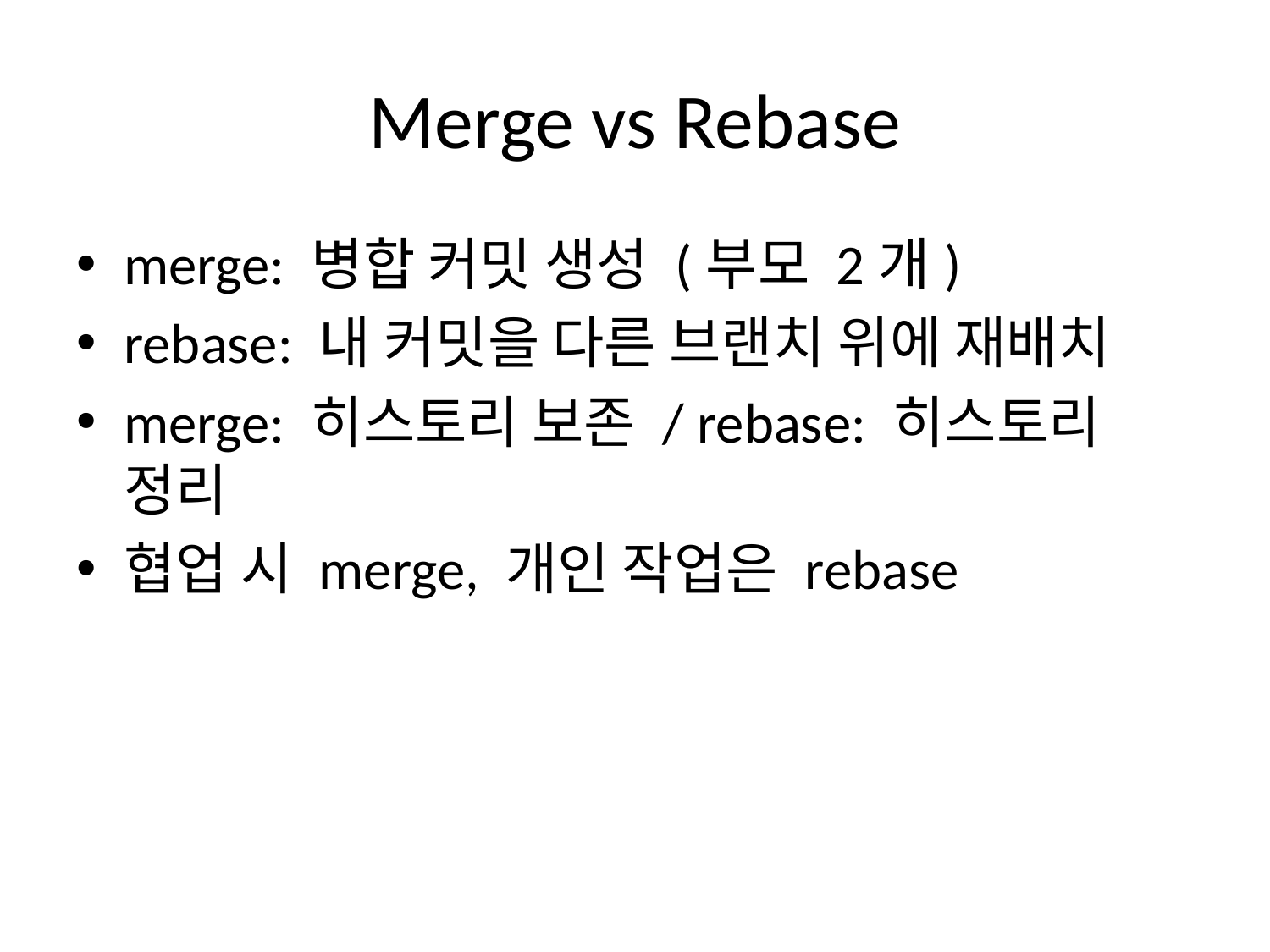

# Merge vs Rebase
merge: 병합 커밋 생성 (부모 2개)
rebase: 내 커밋을 다른 브랜치 위에 재배치
merge: 히스토리 보존 / rebase: 히스토리 정리
협업 시 merge, 개인 작업은 rebase